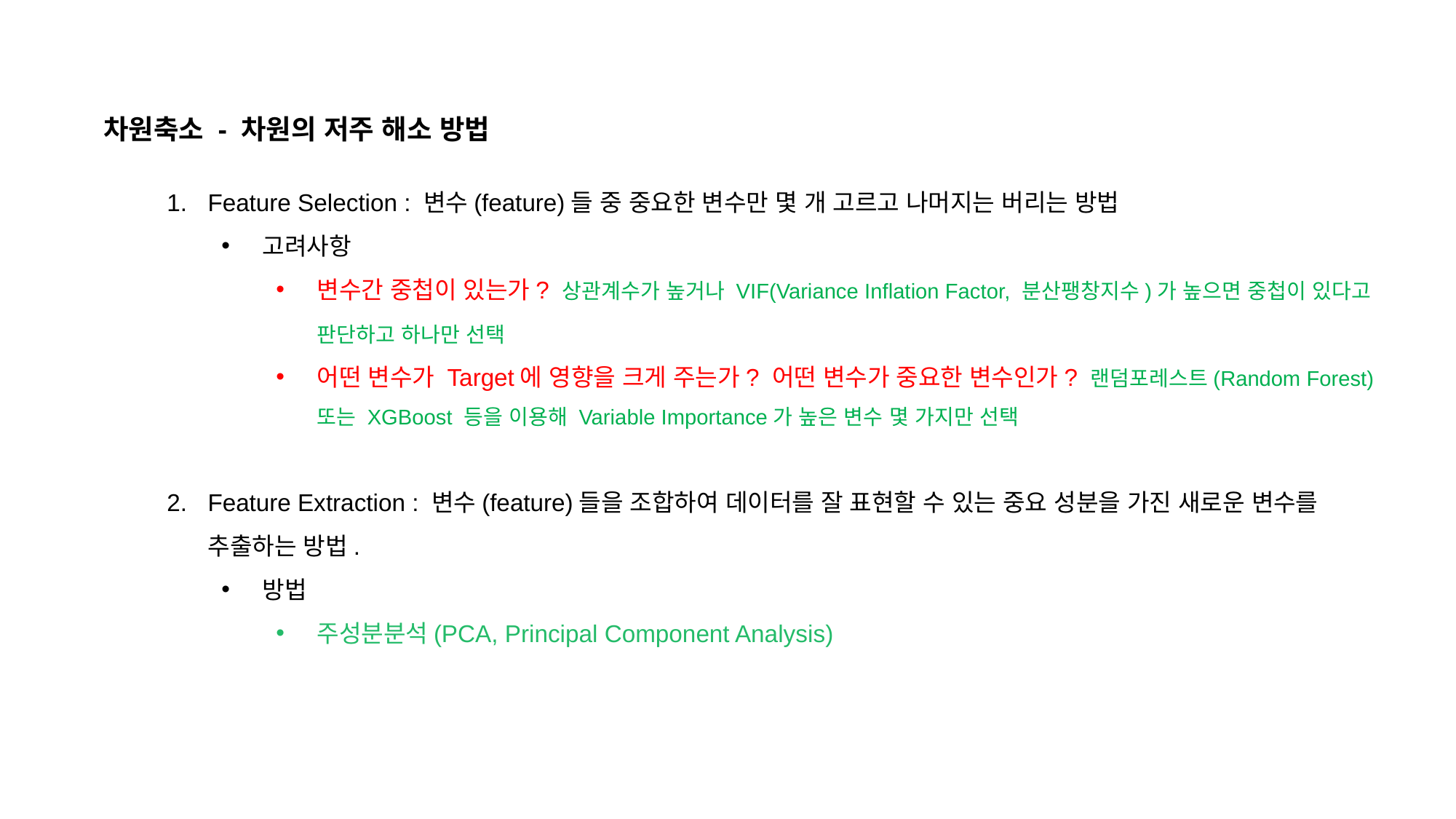

차원축소 - 차원의 저주 해소 방법
Feature Selection : 변수(feature)들 중 중요한 변수만 몇 개 고르고 나머지는 버리는 방법
고려사항
변수간 중첩이 있는가? 상관계수가 높거나 VIF(Variance Inflation Factor, 분산팽창지수)가 높으면 중첩이 있다고 판단하고 하나만 선택
어떤 변수가 Target에 영향을 크게 주는가? 어떤 변수가 중요한 변수인가? 랜덤포레스트(Random Forest) 또는 XGBoost 등을 이용해 Variable Importance가 높은 변수 몇 가지만 선택

Feature Extraction : 변수(feature)들을 조합하여 데이터를 잘 표현할 수 있는 중요 성분을 가진 새로운 변수를 추출하는 방법.
방법
주성분분석(PCA, Principal Component Analysis)